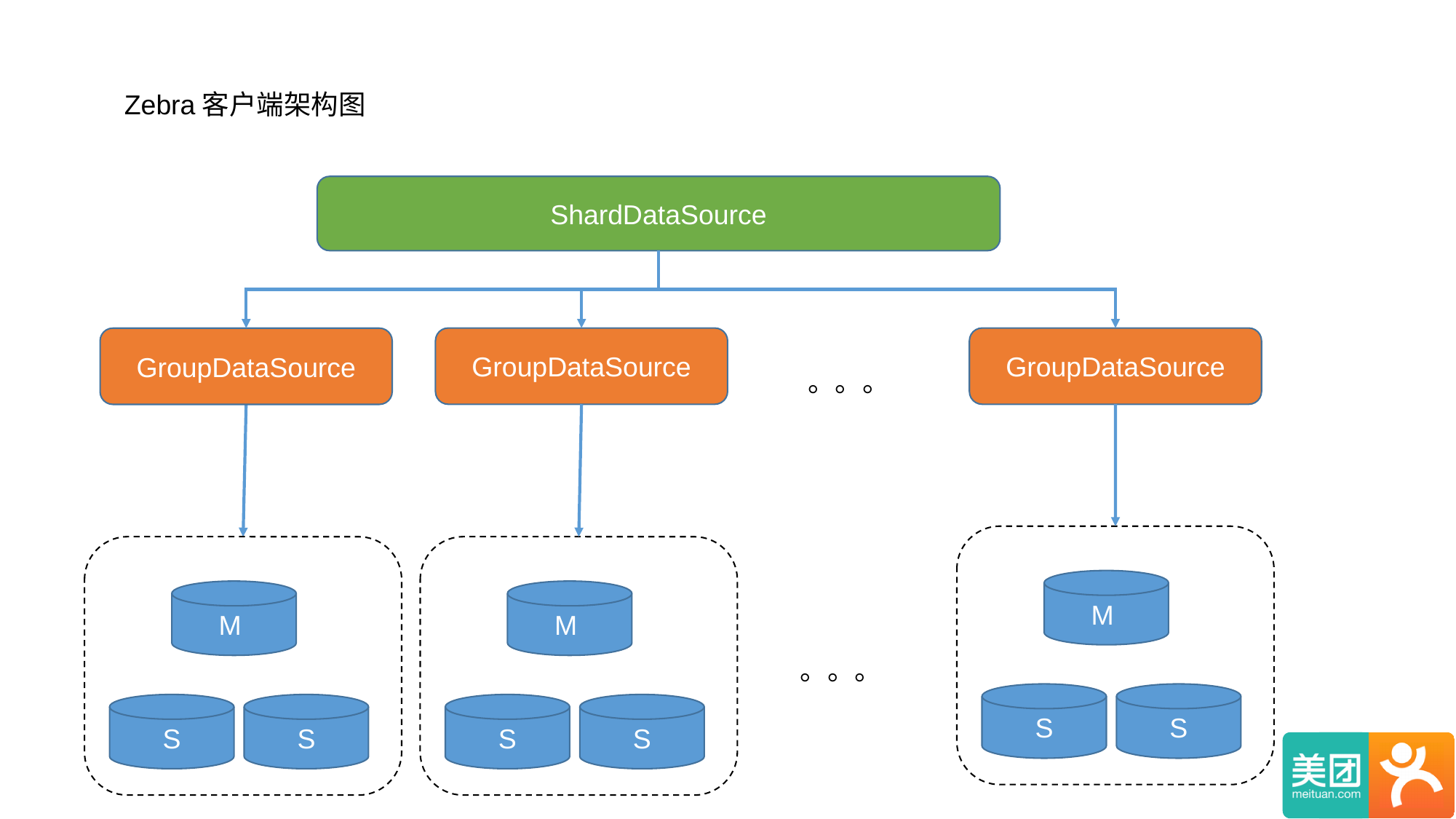

Zebra客户端架构图
ShardDataSource
GroupDataSource
GroupDataSource
GroupDataSource
。。。
MHA
M
S
S
MHA
M
S
S
MHA
M
S
S
。。。